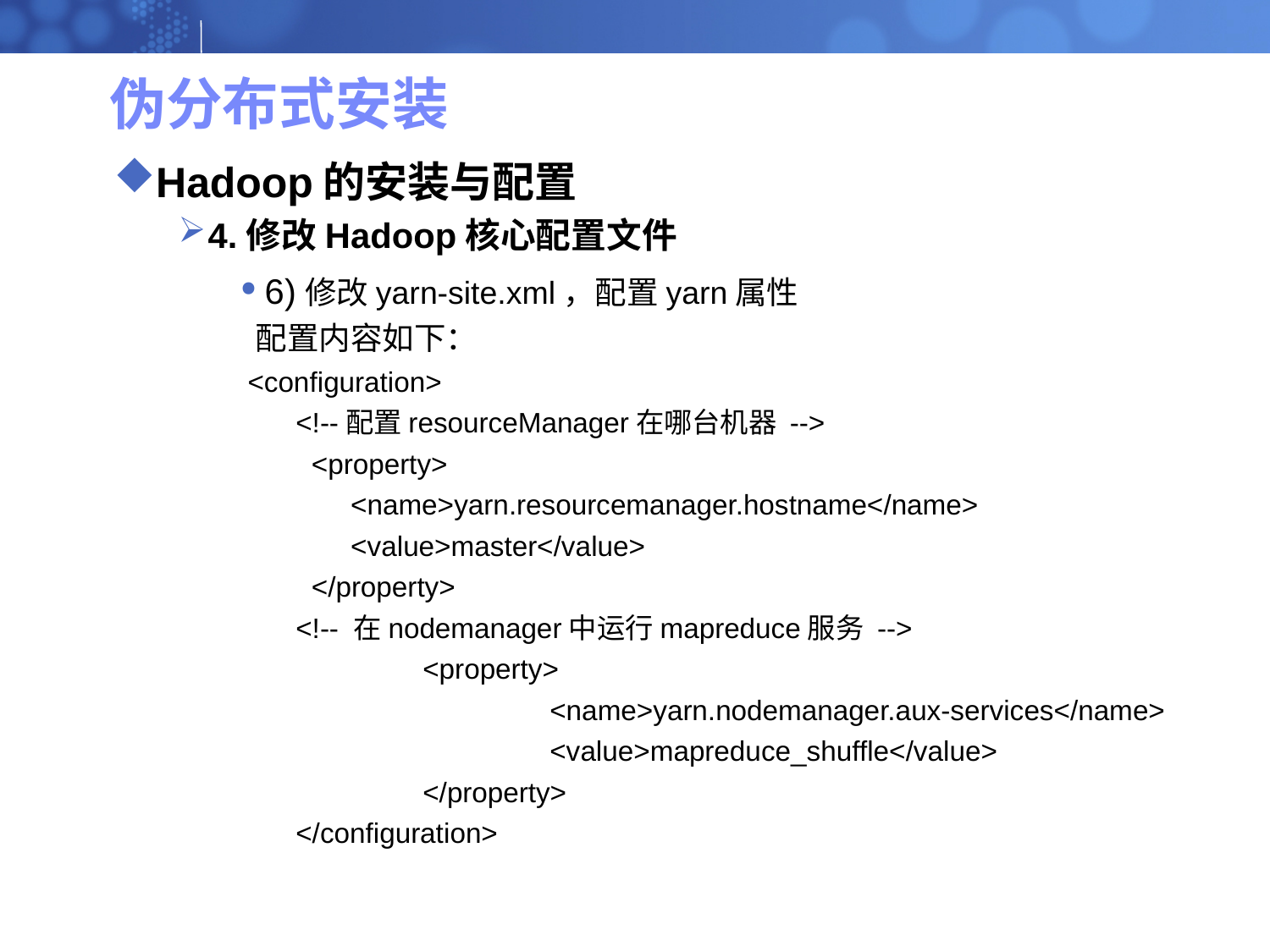

# 伪分布式安装
Hadoop的安装与配置
4.修改Hadoop核心配置文件
6)修改yarn-site.xml，配置yarn属性
 配置内容如下：
 <configuration>
<!--配置resourceManager在哪台机器 -->
  <property>
       <name>yarn.resourcemanager.hostname</name>
       <value>master</value>
  </property>
<!-- 在nodemanager中运行mapreduce服务 -->
	<property>
		<name>yarn.nodemanager.aux-services</name>
		<value>mapreduce_shuffle</value>
	</property>
</configuration>

22